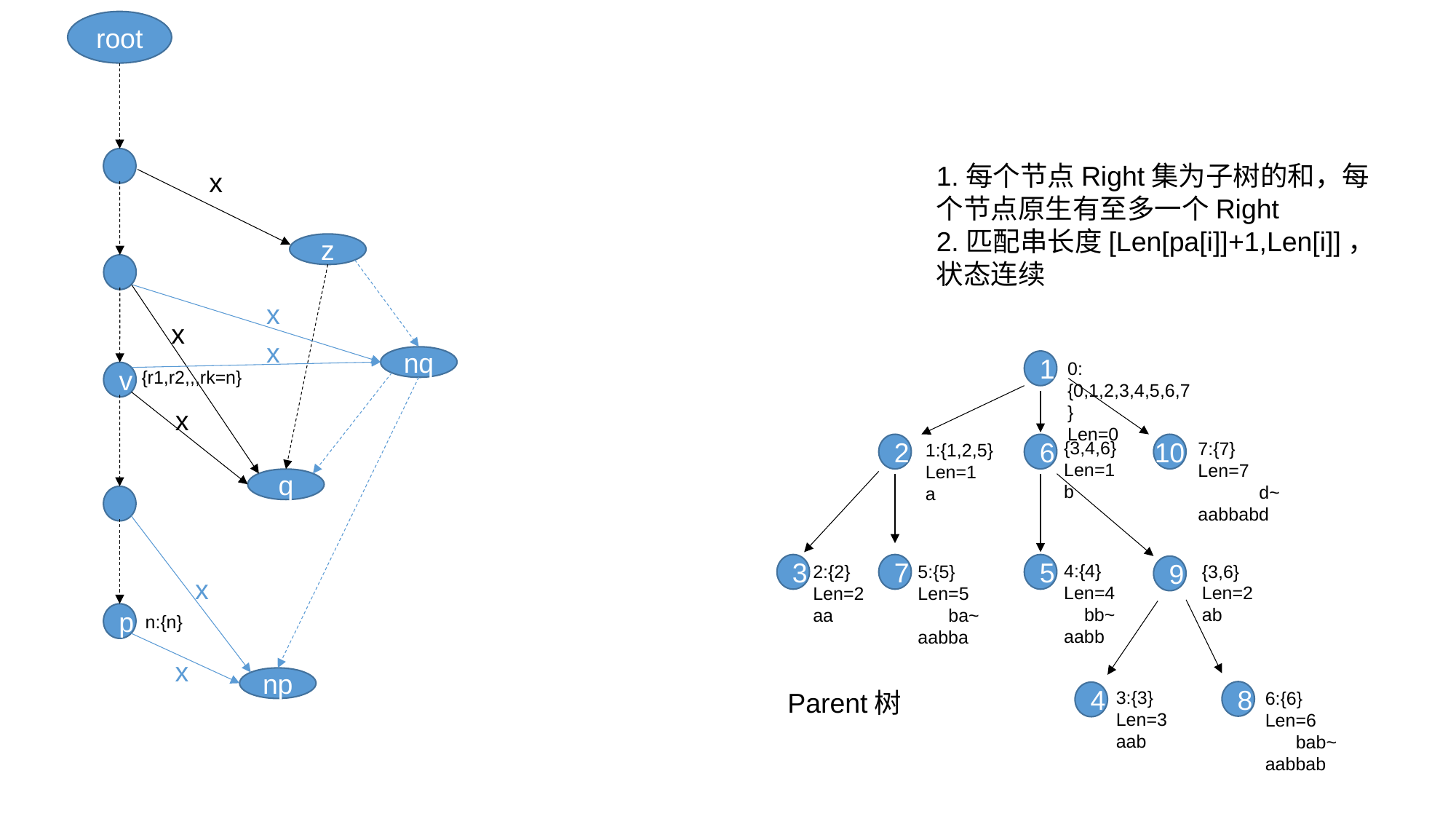

root

1.每个节点Right集为子树的和，每个节点原生有至多一个Right
2.匹配串长度[Len[pa[i]]+1,Len[i]]，状态连续
x
z

x
x
x
nq
1
0:{0,1,2,3,4,5,6,7}
Len=0
{r1,r2,,,rk=n}
v
x
10
{3,4,6}
Len=1
b
7:{7}
Len=7
            d~
aabbabd
1:{1,2,5}
Len=1
a
2
6

q

4:{4}
Len=4
    bb~
aabb
3
7
5
{3,6}
Len=2
ab
2:{2}
Len=2
aa
5:{5}
Len=5
      ba~
aabba
9
x
p
n:{n}
x
np
Parent树
3:{3}
Len=3
aab
8
6:{6}
Len=6
      bab~
aabbab
4